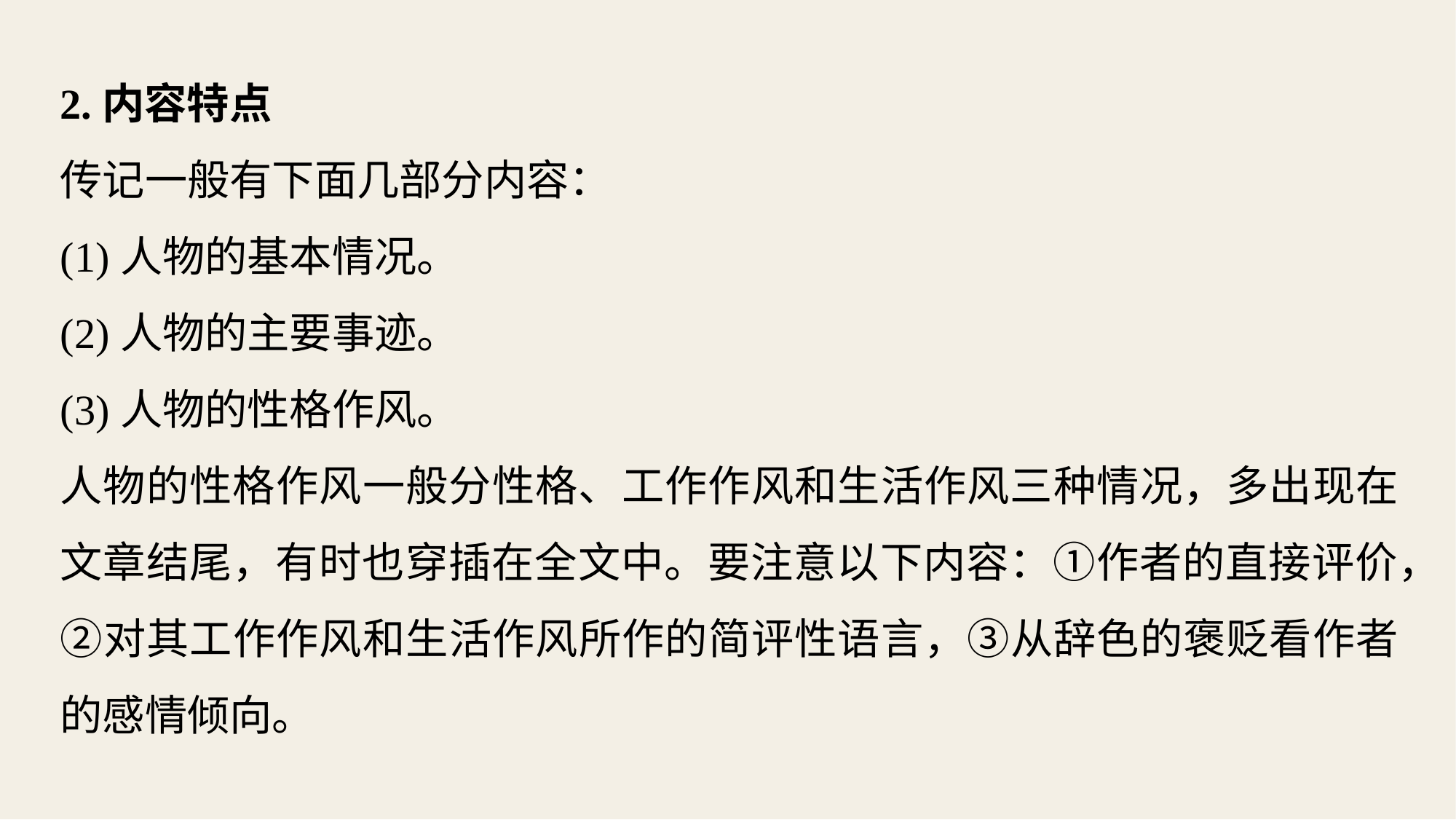

2.内容特点
传记一般有下面几部分内容：
(1)人物的基本情况。
(2)人物的主要事迹。
(3)人物的性格作风。
人物的性格作风一般分性格、工作作风和生活作风三种情况，多出现在文章结尾，有时也穿插在全文中。要注意以下内容：①作者的直接评价，②对其工作作风和生活作风所作的简评性语言，③从辞色的褒贬看作者的感情倾向。